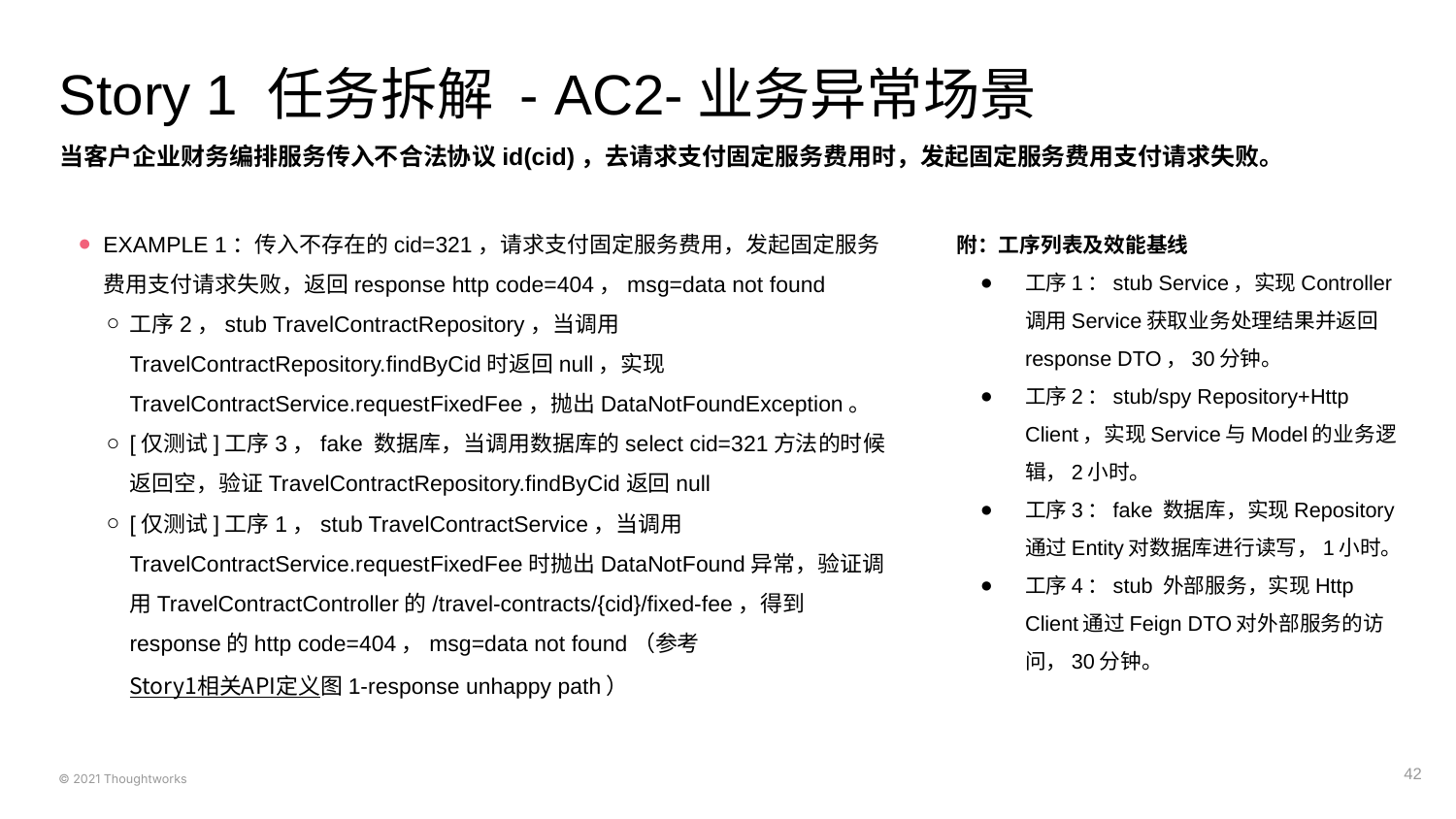

# Story 1 任务拆解 - AC2-业务异常场景
当客户企业财务编排服务传入不合法协议id(cid)，去请求支付固定服务费用时，发起固定服务费用支付请求失败。

附：工序列表及效能基线
工序1：stub Service，实现Controller调用Service获取业务处理结果并返回response DTO，30分钟。
工序2：stub/spy Repository+Http Client，实现Service与Model的业务逻辑，2小时。
工序3：fake 数据库，实现Repository通过Entity对数据库进行读写，1小时。
工序4：stub 外部服务，实现Http Client通过Feign DTO对外部服务的访问，30分钟。
EXAMPLE 1：传入不存在的cid=321，请求支付固定服务费用，发起固定服务费用支付请求失败，返回response http code=404，msg=data not found
工序2，stub TravelContractRepository，当调用 TravelContractRepository.findByCid时返回null，实现TravelContractService.requestFixedFee，抛出DataNotFoundException。
[仅测试]工序3，fake 数据库，当调用数据库的select cid=321方法的时候返回空，验证TravelContractRepository.findByCid返回null
[仅测试]工序1，stub TravelContractService，当调用TravelContractService.requestFixedFee时抛出DataNotFound异常，验证调用TravelContractController的/travel-contracts/{cid}/fixed-fee，得到response的http code=404，msg=data not found（参考Story1相关API定义图1-response unhappy path）
42